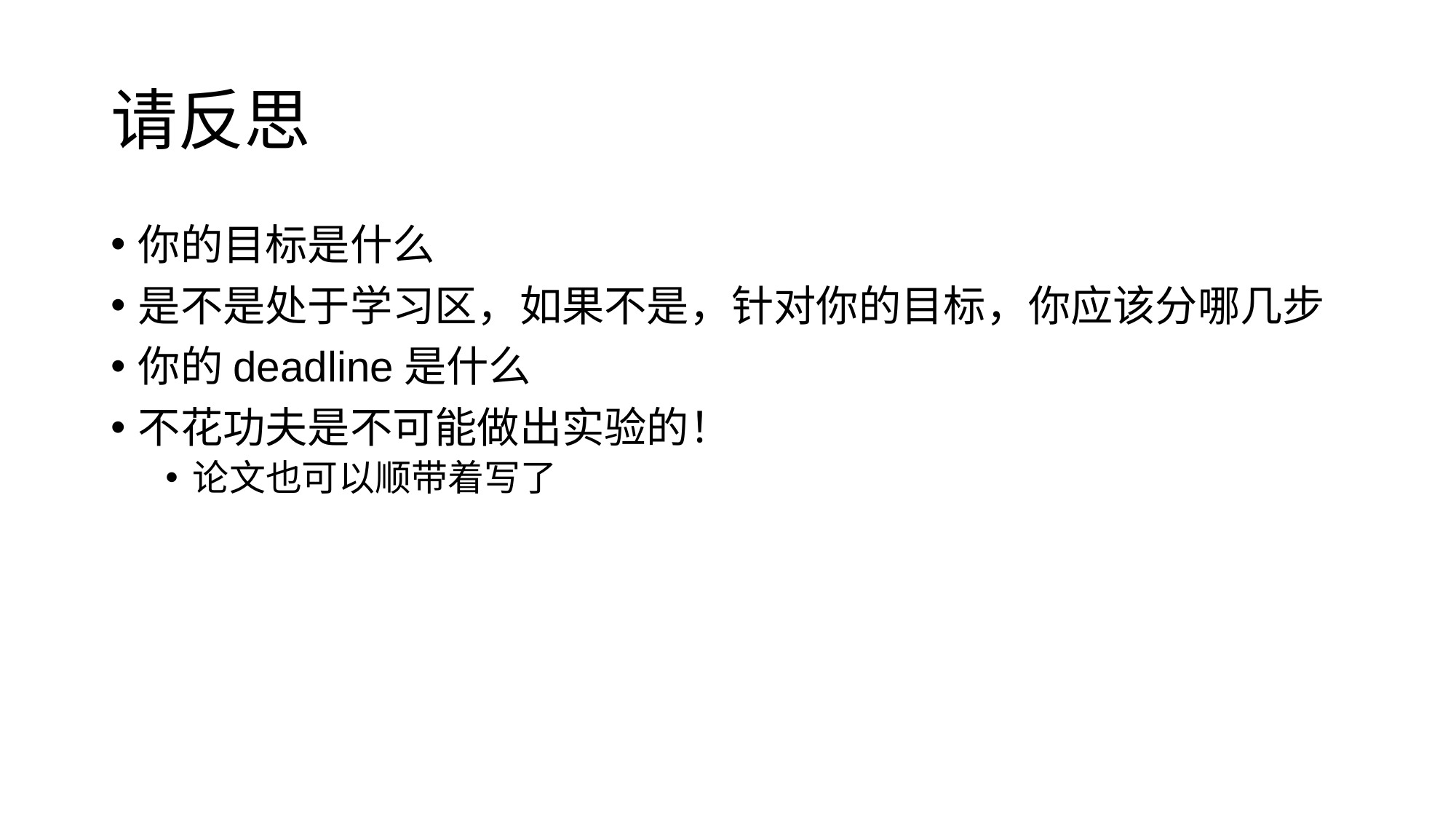

# 请反思
你的目标是什么
是不是处于学习区，如果不是，针对你的目标，你应该分哪几步
你的deadline是什么
不花功夫是不可能做出实验的！
论文也可以顺带着写了